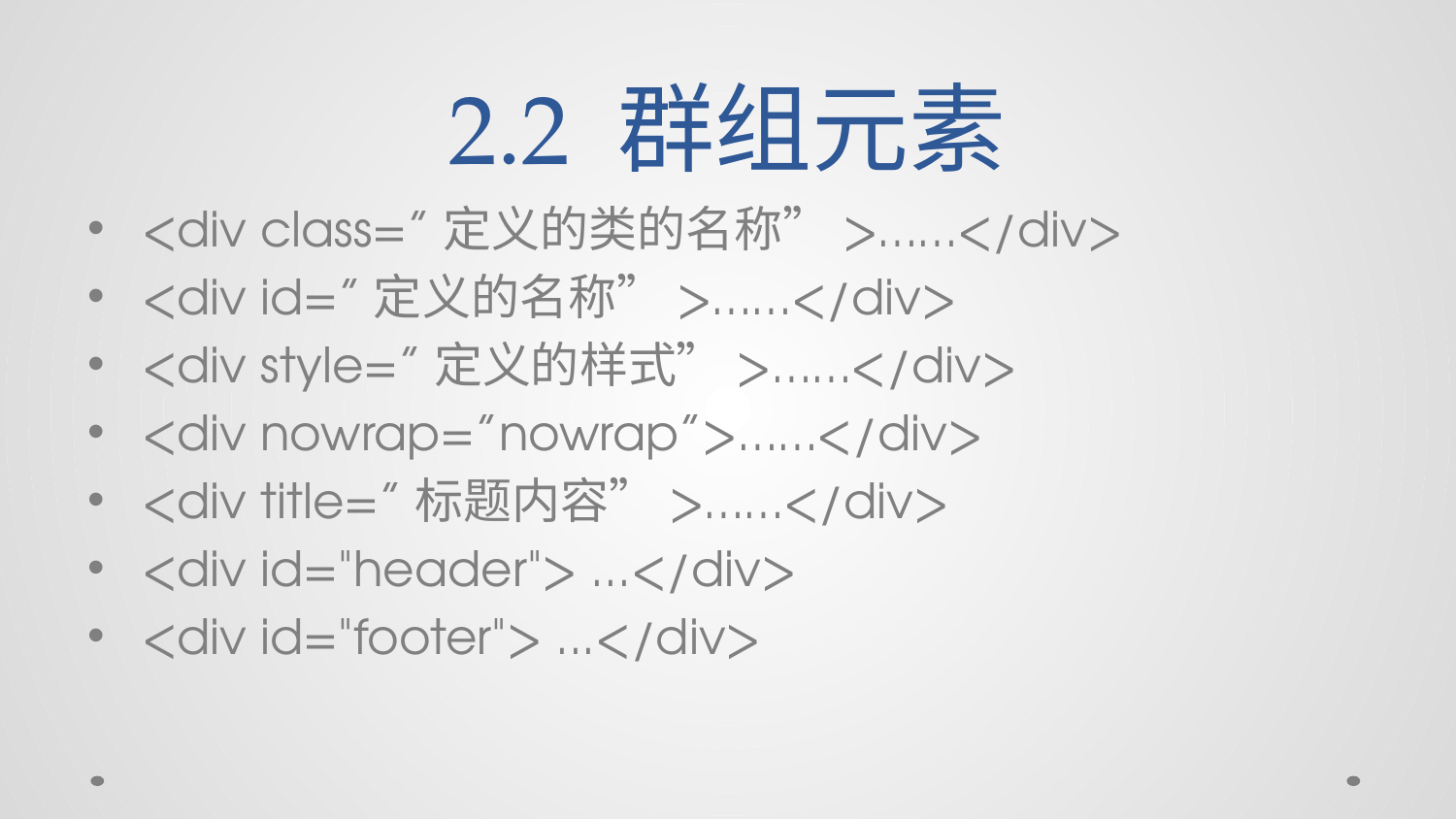

# 2.2 群组元素
<div class=”定义的类的名称”>……</div>
<div id=”定义的名称”>……</div>
<div style=”定义的样式”>……</div>
<div nowrap=”nowrap”>……</div>
<div title=”标题内容”>……</div>
<div id="header"> ...</div>
<div id="footer"> ...</div>